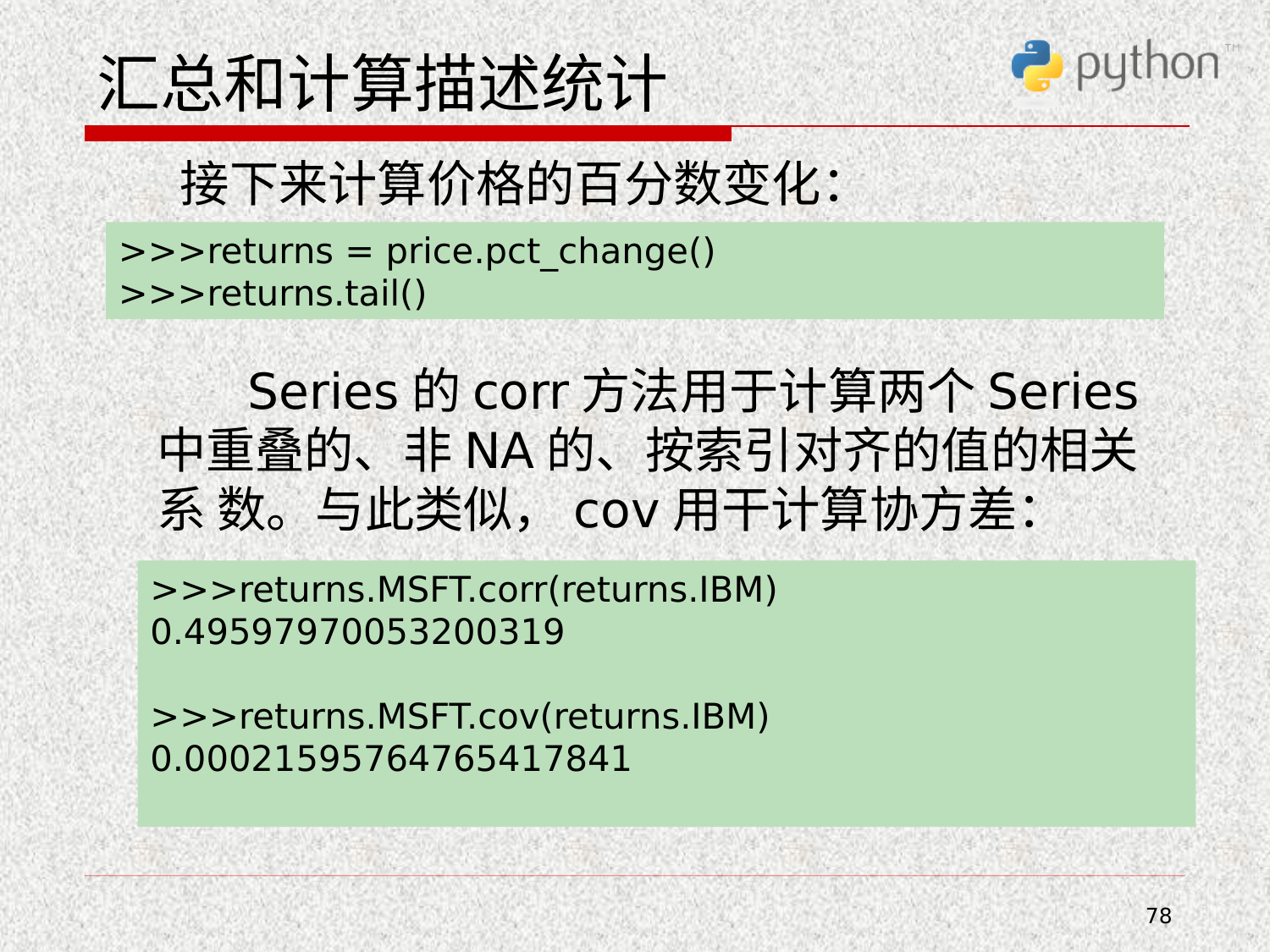

# 汇总和计算描述统计
       接下来计算价格的百分数变化：

          Series的corr方法用于计算两个Series中重叠的、非NA的、按索引对齐的值的相关系 数。与此类似，cov用干计算协方差：

>>>returns = price.pct_change()
>>>returns.tail()
>>>returns.MSFT.corr(returns.IBM)
0.49597970053200319

>>>returns.MSFT.cov(returns.IBM)
0.00021595764765417841

78